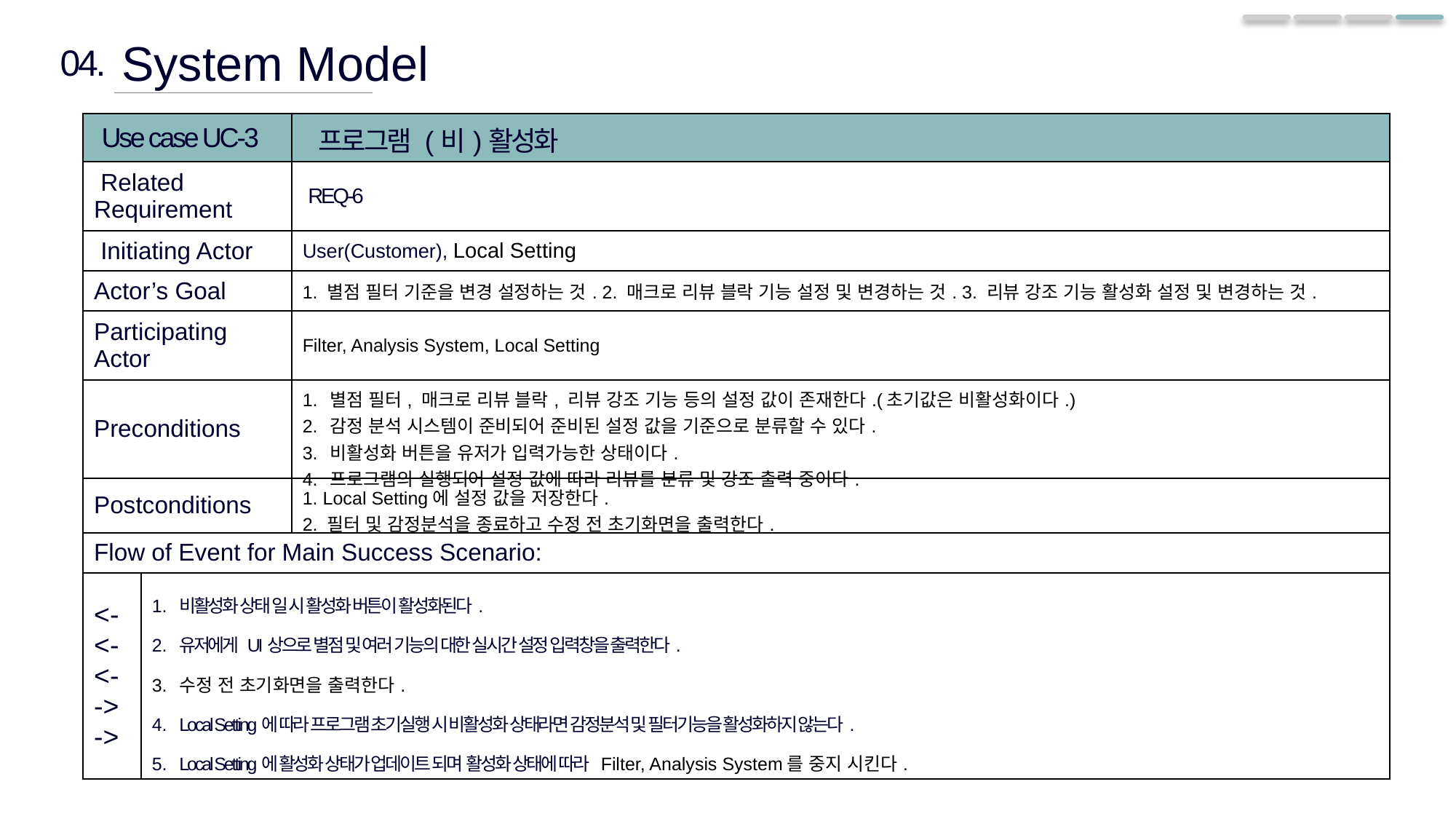

System Model
04.
| Use case UC-3 |  | 프로그램 (비)활성화 |
| --- | --- | --- |
| Related Requirement |  | REQ-6 |
| Initiating Actor |  | User(Customer), Local Setting |
| Actor’s Goal |  | 1. 별점 필터 기준을 변경 설정하는 것. 2. 매크로 리뷰 블락 기능 설정 및 변경하는 것. 3. 리뷰 강조 기능 활성화 설정 및 변경하는 것. |
| Participating Actor |  | Filter, Analysis System, Local Setting |
| Preconditions |  | 별점 필터, 매크로 리뷰 블락, 리뷰 강조 기능 등의 설정 값이 존재한다.(초기값은 비활성화이다.) 감정 분석 시스템이 준비되어 준비된 설정 값을 기준으로 분류할 수 있다. 비활성화 버튼을 유저가 입력가능한 상태이다. 프로그램의 실행되어 설정 값에 따라 리뷰를 분류 및 강조 출력 중이다. |
| Postconditions |  | 1. Local Setting에 설정 값을 저장한다. 2. 필터 및 감정분석을 종료하고 수정 전 초기화면을 출력한다. |
| Flow of Event for Main Success Scenario: |  |  |
| <- <- <- -> -> | 비활성화 상태 일 시 활성화 버튼이 활성화된다. 유저에게 UI상으로 별점 및 여러 기능의 대한 실시간 설정 입력창을 출력한다. 수정 전 초기화면을 출력한다. Local Setting에 따라 프로그램 초기실행 시 비활성화 상태라면 감정분석 및 필터기능을 활성화하지 않는다. Local Setting에 활성화 상태가 업데이트 되며 활성화 상태에 따라 Filter, Analysis System를 중지 시킨다. | 1. 유저는 별점 설정 구간을 조작함으로써, 특정 별점 이상, 또는 별점 이하의 리뷰글을 무시하거나 강조할 수 있습니다. 2. 유저는 매크로 리뷰 차단 여부 버튼을 통해 무조건적인 칭찬이 적힌 리뷰글들을 가릴 수 있습니다. 3. 유저는 판단에 도움되는 리뷰글 강조 여부 버튼을 통해 도움되는 리뷰글들을 강조해 눈에 띄게 할 수 있습니다. 4. |